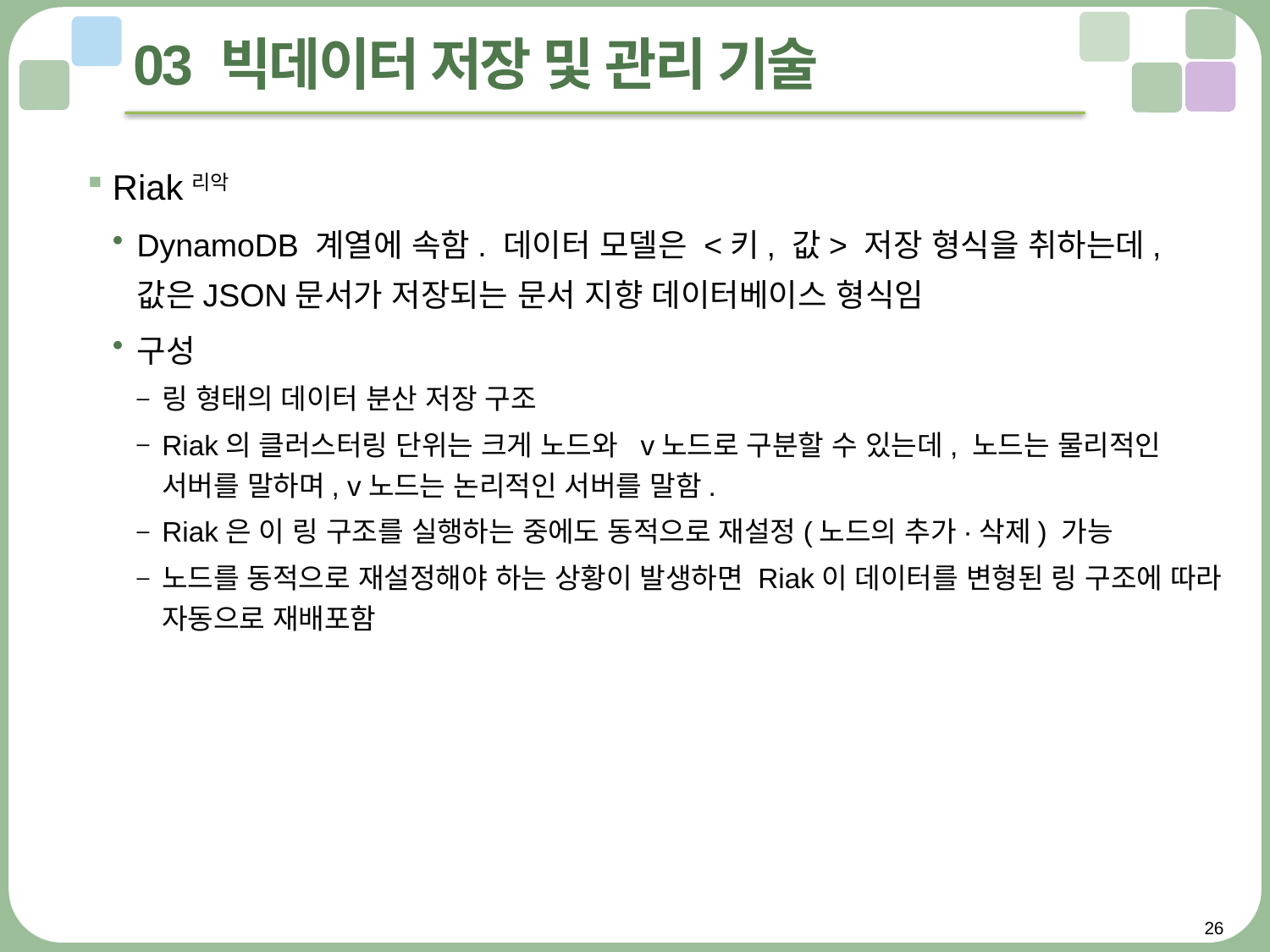

# 03 빅데이터 저장 및 관리 기술
Riak리악
DynamoDB 계열에 속함. 데이터 모델은 <키, 값> 저장 형식을 취하는데, 값은JSON문서가 저장되는 문서 지향 데이터베이스 형식임
구성
링 형태의 데이터 분산 저장 구조
Riak의 클러스터링 단위는 크게 노드와  v노드로 구분할 수 있는데, 노드는 물리적인 서버를 말하며, v노드는 논리적인 서버를 말함.
Riak은 이 링 구조를 실행하는 중에도 동적으로 재설정(노드의 추가·삭제) 가능
노드를 동적으로 재설정해야 하는 상황이 발생하면 Riak이 데이터를 변형된 링 구조에 따라 자동으로 재배포함